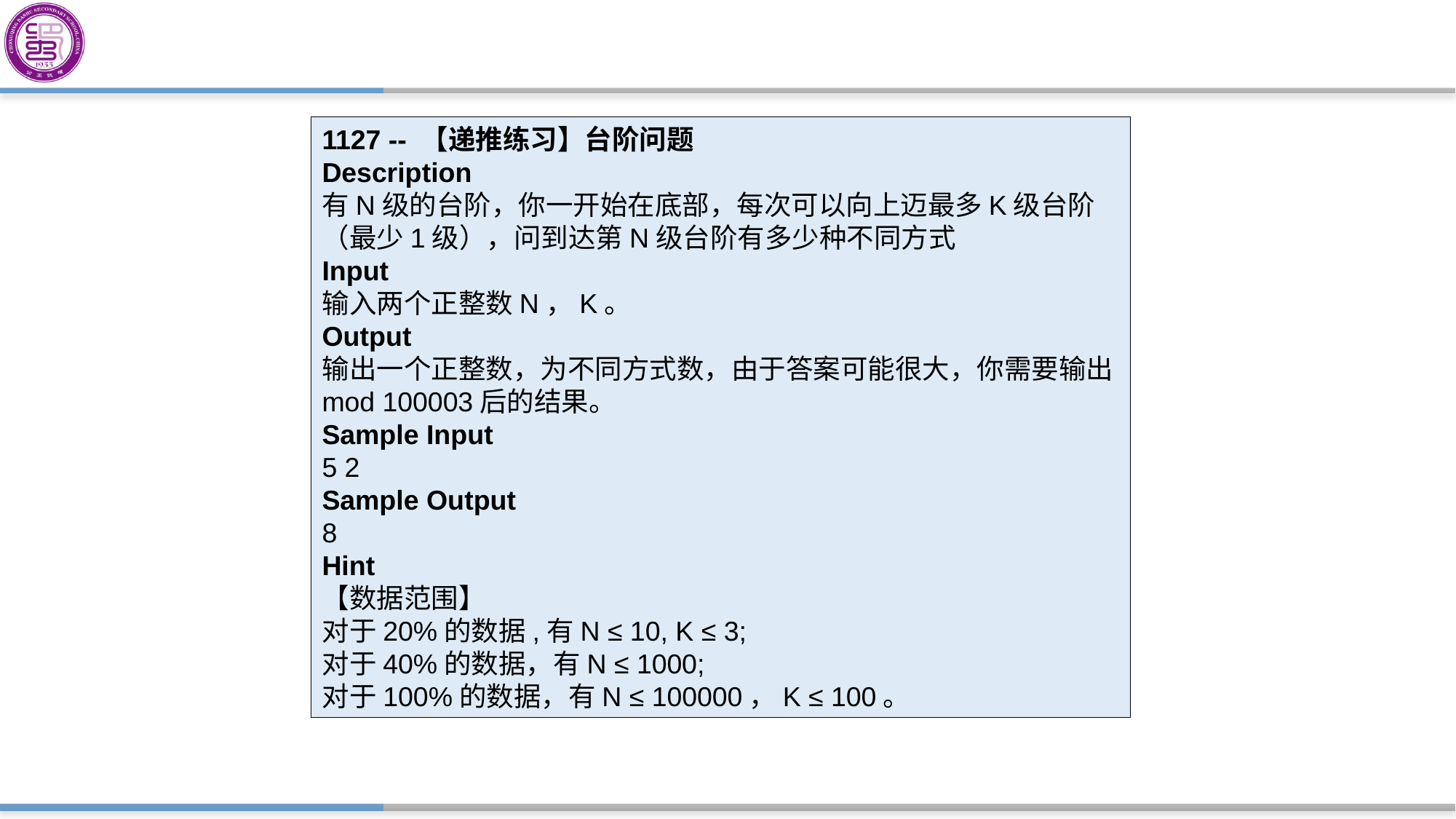

1127 -- 【递推练习】台阶问题
Description
有N级的台阶，你一开始在底部，每次可以向上迈最多K级台阶（最少1级），问到达第N级台阶有多少种不同方式
Input
输入两个正整数N，K。
Output
输出一个正整数，为不同方式数，由于答案可能很大，你需要输出mod 100003后的结果。
Sample Input
5 2
Sample Output
8
Hint
【数据范围】
对于20%的数据,有N ≤ 10, K ≤ 3;
对于40%的数据，有N ≤ 1000;
对于100%的数据，有N ≤ 100000，K ≤ 100。